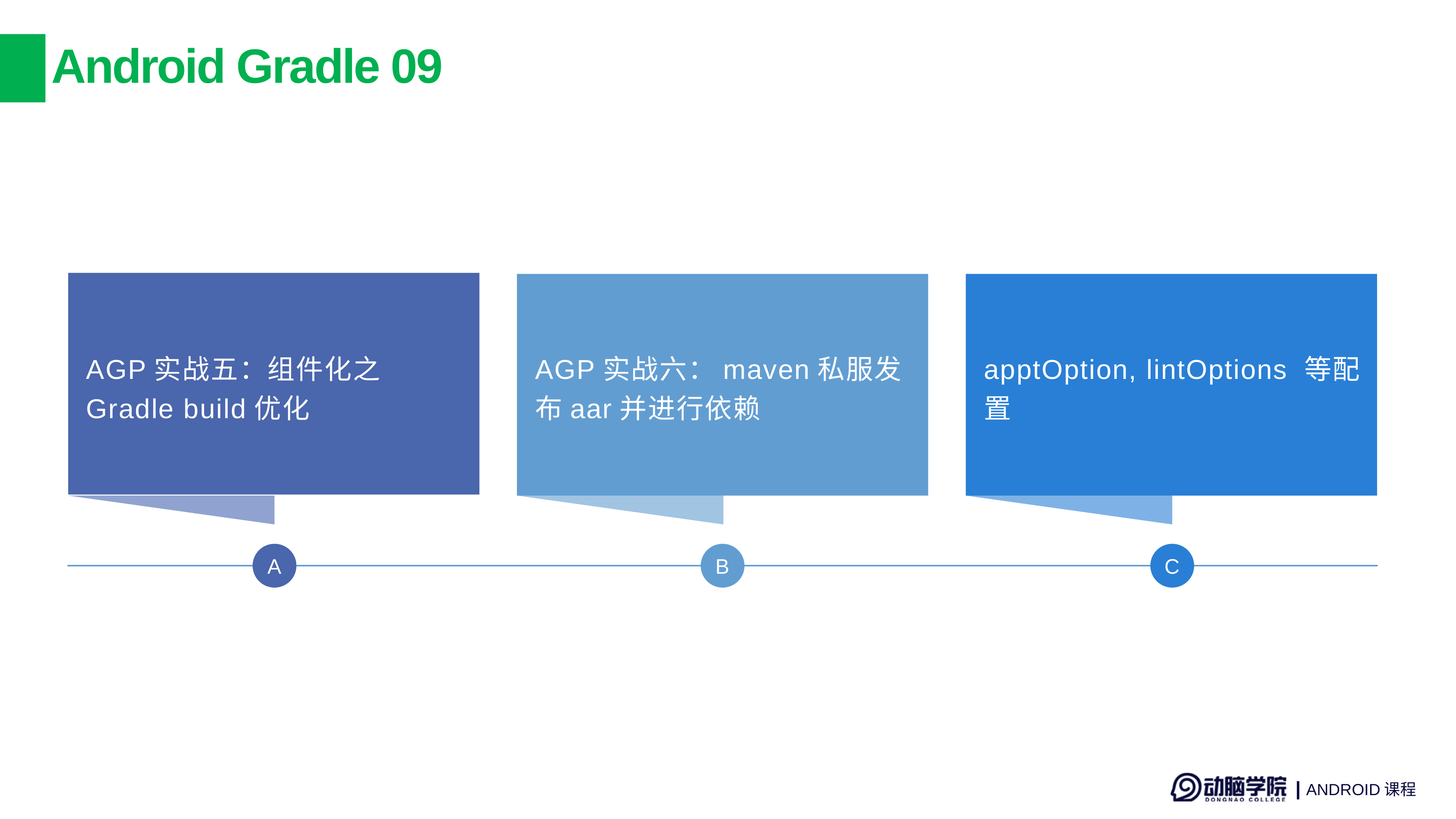

# Android Gradle 09

AGP实战五：组件化之Gradle build优化
AGP实战六：maven私服发布aar并进行依赖
apptOption, lintOptions 等配置

A
B
C